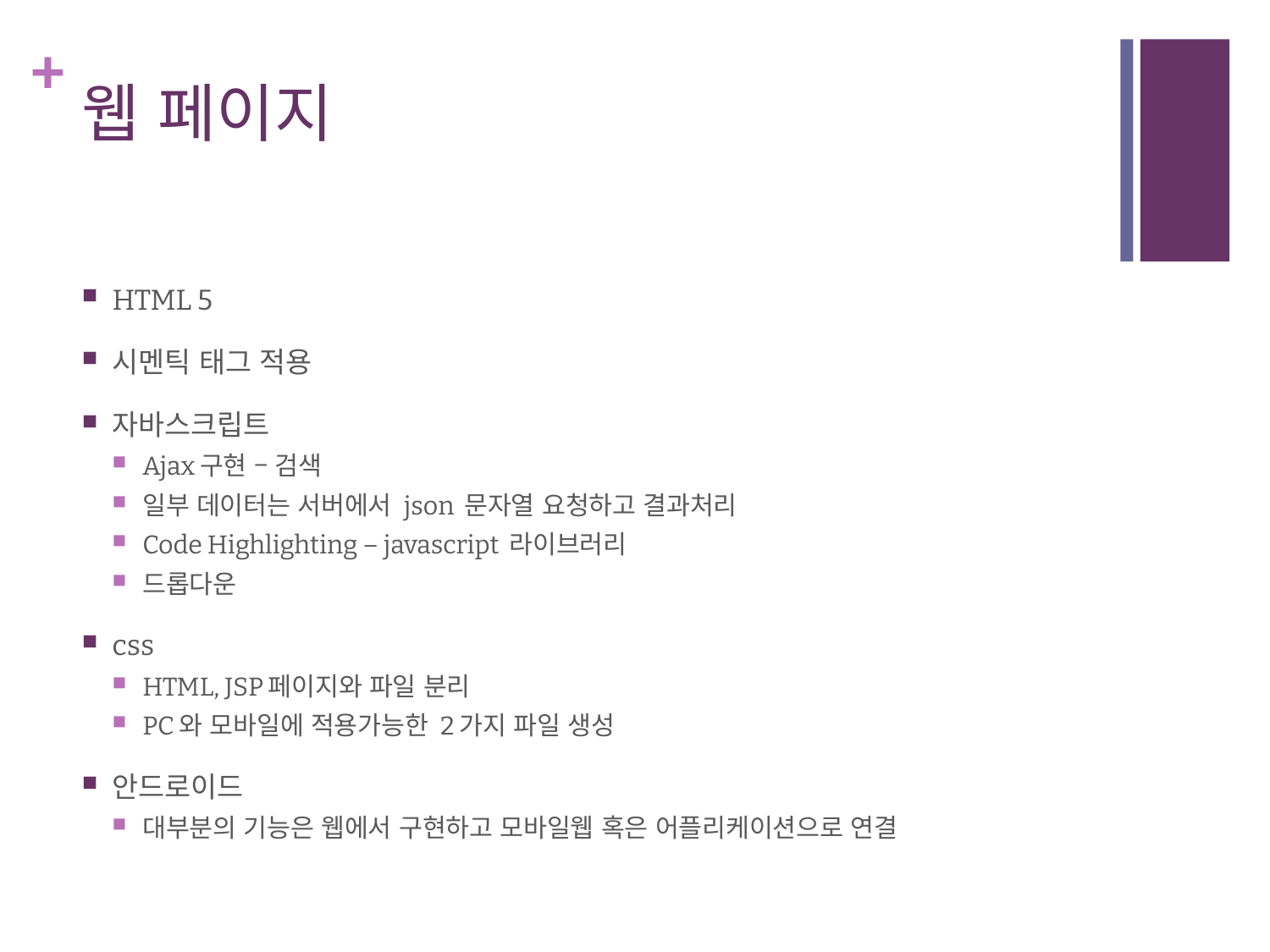

# 웹 페이지
HTML 5
시멘틱 태그 적용
자바스크립트
Ajax구현 – 검색
일부 데이터는 서버에서 json 문자열 요청하고 결과처리
Code Highlighting – javascript 라이브러리
드롭다운
css
HTML, JSP페이지와 파일 분리
PC와 모바일에 적용가능한 2가지 파일 생성
안드로이드
대부분의 기능은 웹에서 구현하고 모바일웹 혹은 어플리케이션으로 연결